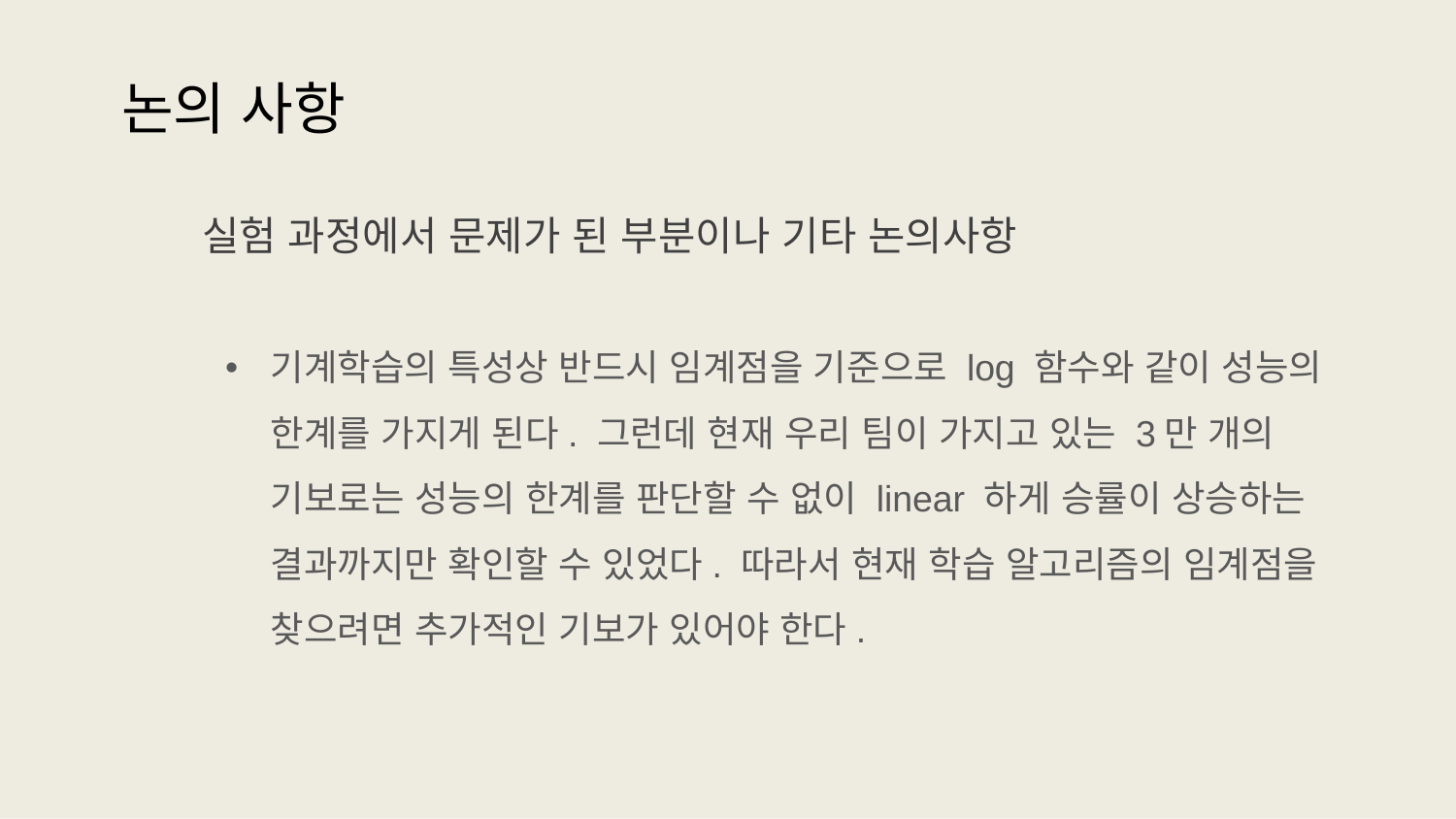

논의 사항
실험 과정에서 문제가 된 부분이나 기타 논의사항
기계학습의 특성상 반드시 임계점을 기준으로 log 함수와 같이 성능의 한계를 가지게 된다. 그런데 현재 우리 팀이 가지고 있는 3만 개의 기보로는 성능의 한계를 판단할 수 없이 linear 하게 승률이 상승하는 결과까지만 확인할 수 있었다. 따라서 현재 학습 알고리즘의 임계점을 찾으려면 추가적인 기보가 있어야 한다.